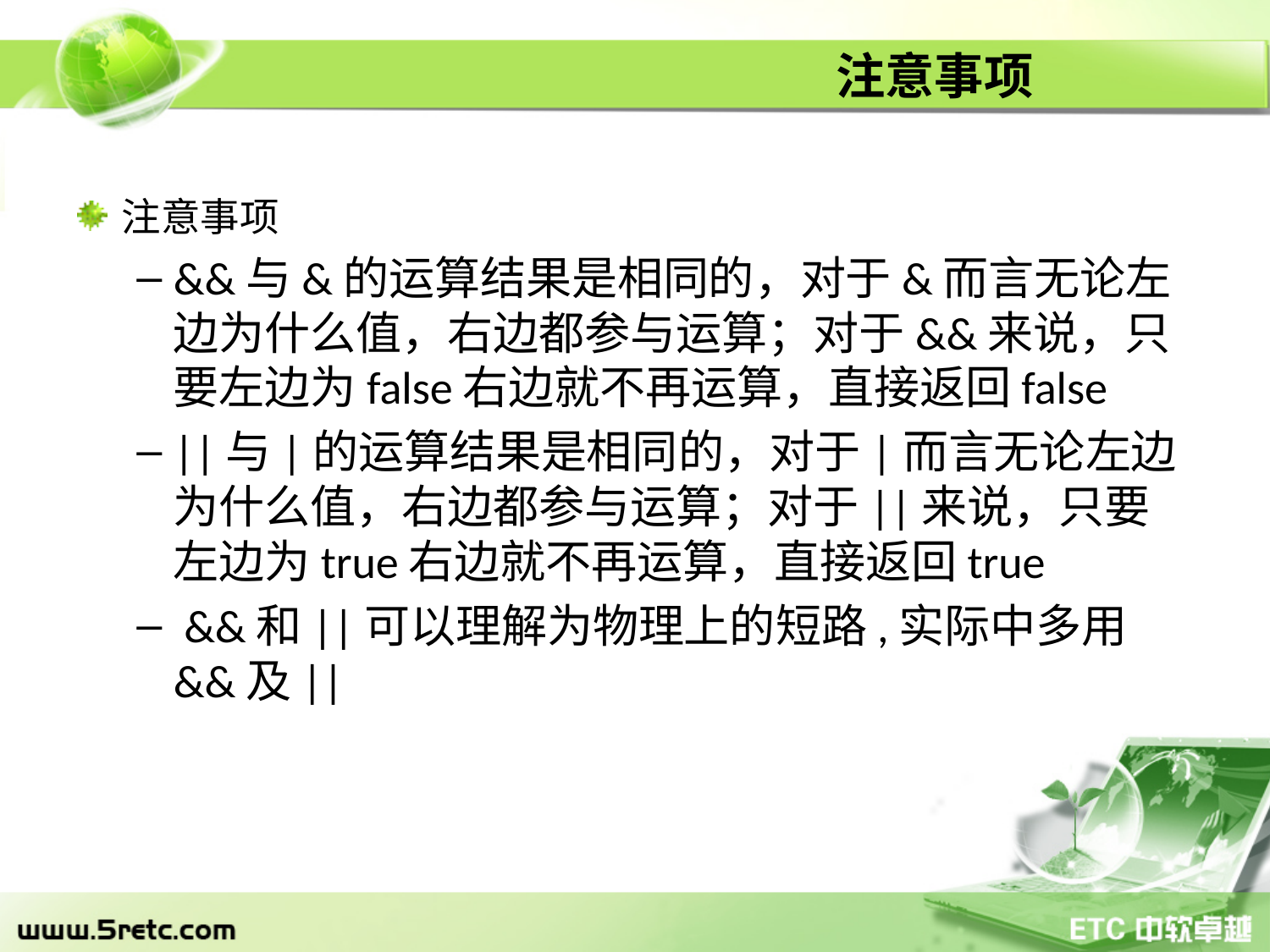

# 注意事项
注意事项
&&与&的运算结果是相同的，对于&而言无论左边为什么值，右边都参与运算；对于&&来说，只要左边为false右边就不再运算，直接返回false
||与|的运算结果是相同的，对于|而言无论左边为什么值，右边都参与运算；对于||来说，只要左边为true右边就不再运算，直接返回true
 &&和||可以理解为物理上的短路,实际中多用&&及||